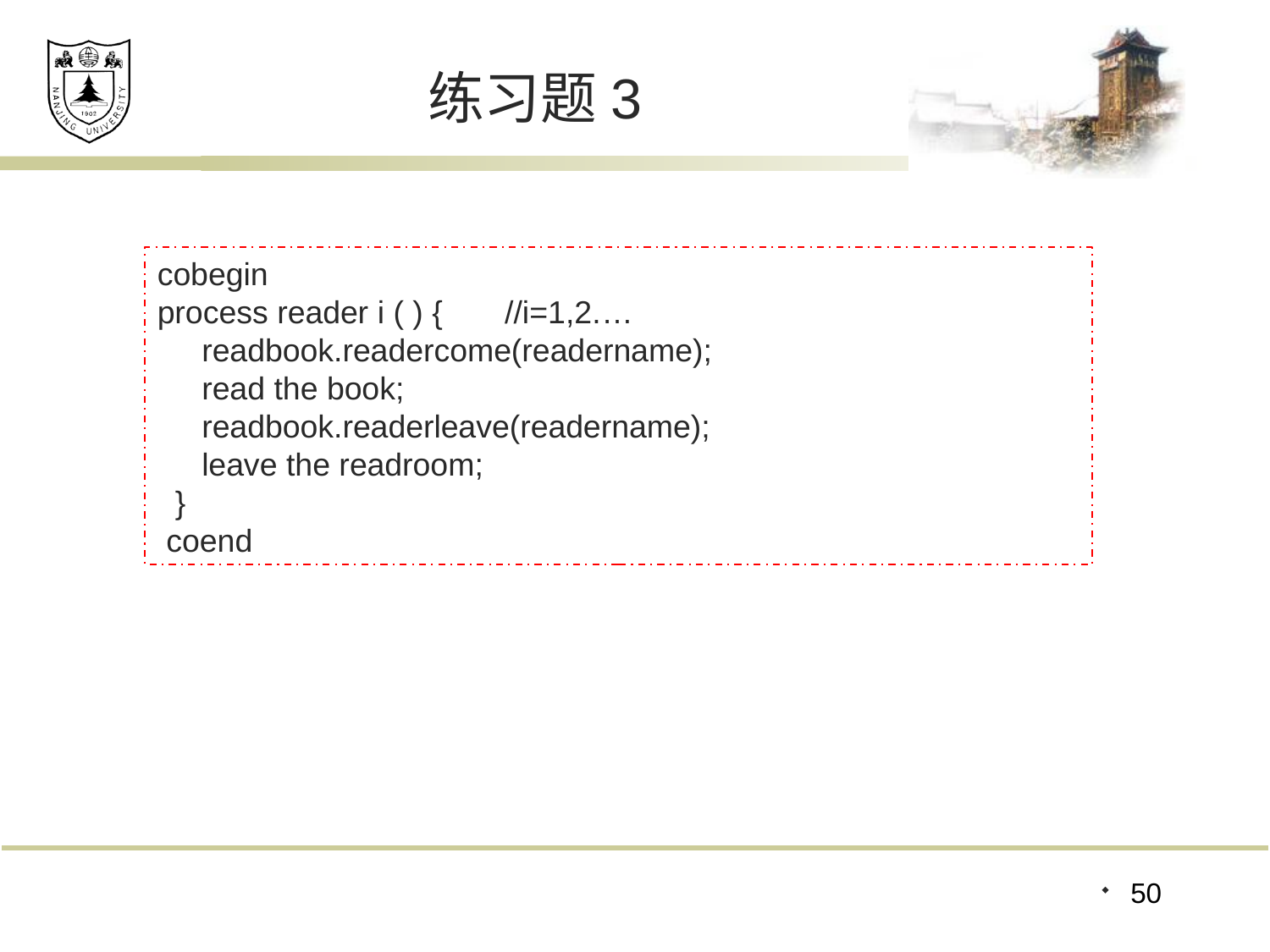

# 练习题3
cobegin
process reader i ( ) {       //i=1,2.…
     readbook.readercome(readername);
     read the book;
     readbook.readerleave(readername);
     leave the readroom;
  }
 coend
50